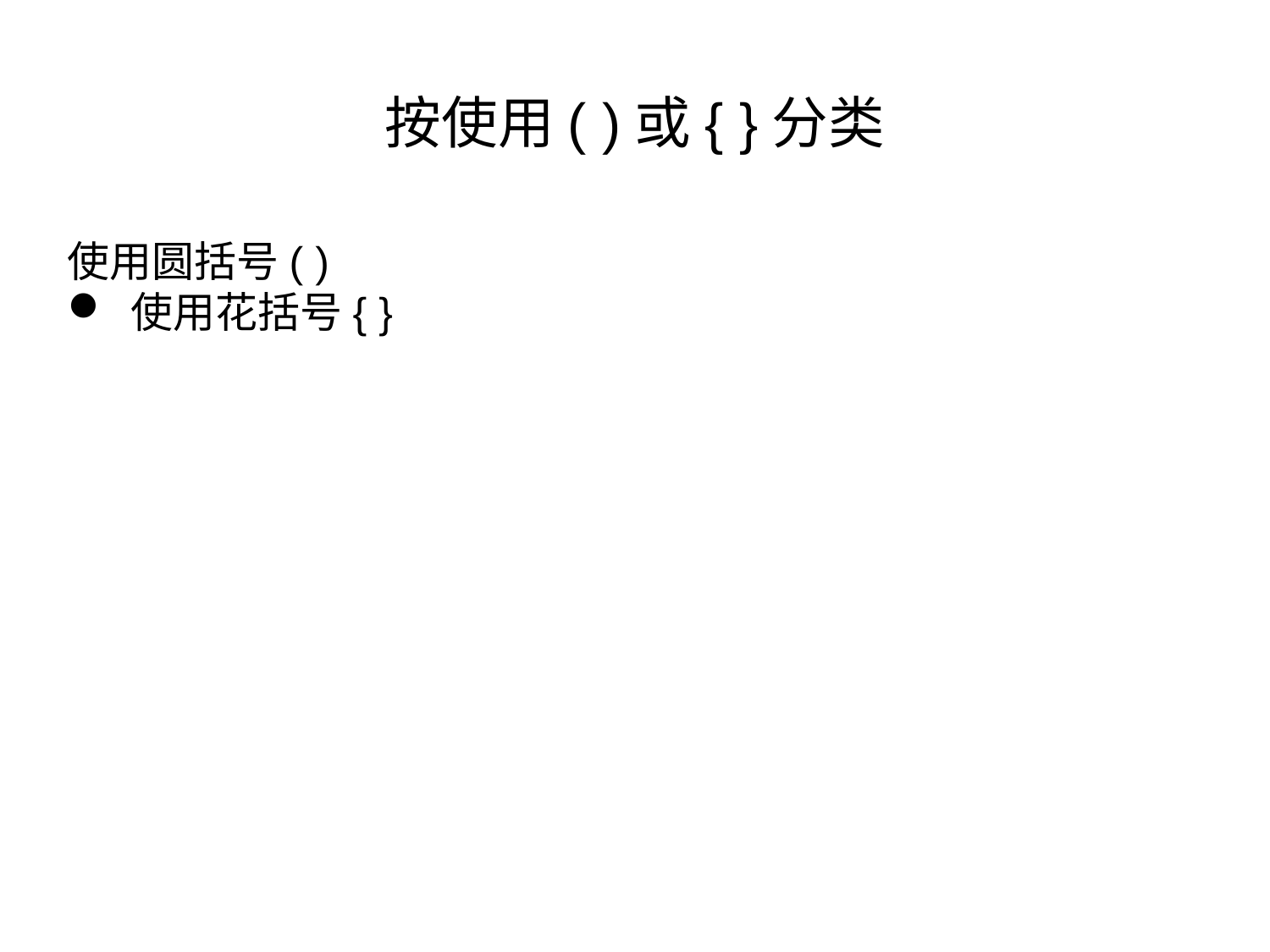

按使用( )或{ }分类
使用圆括号( )
使用花括号{ }